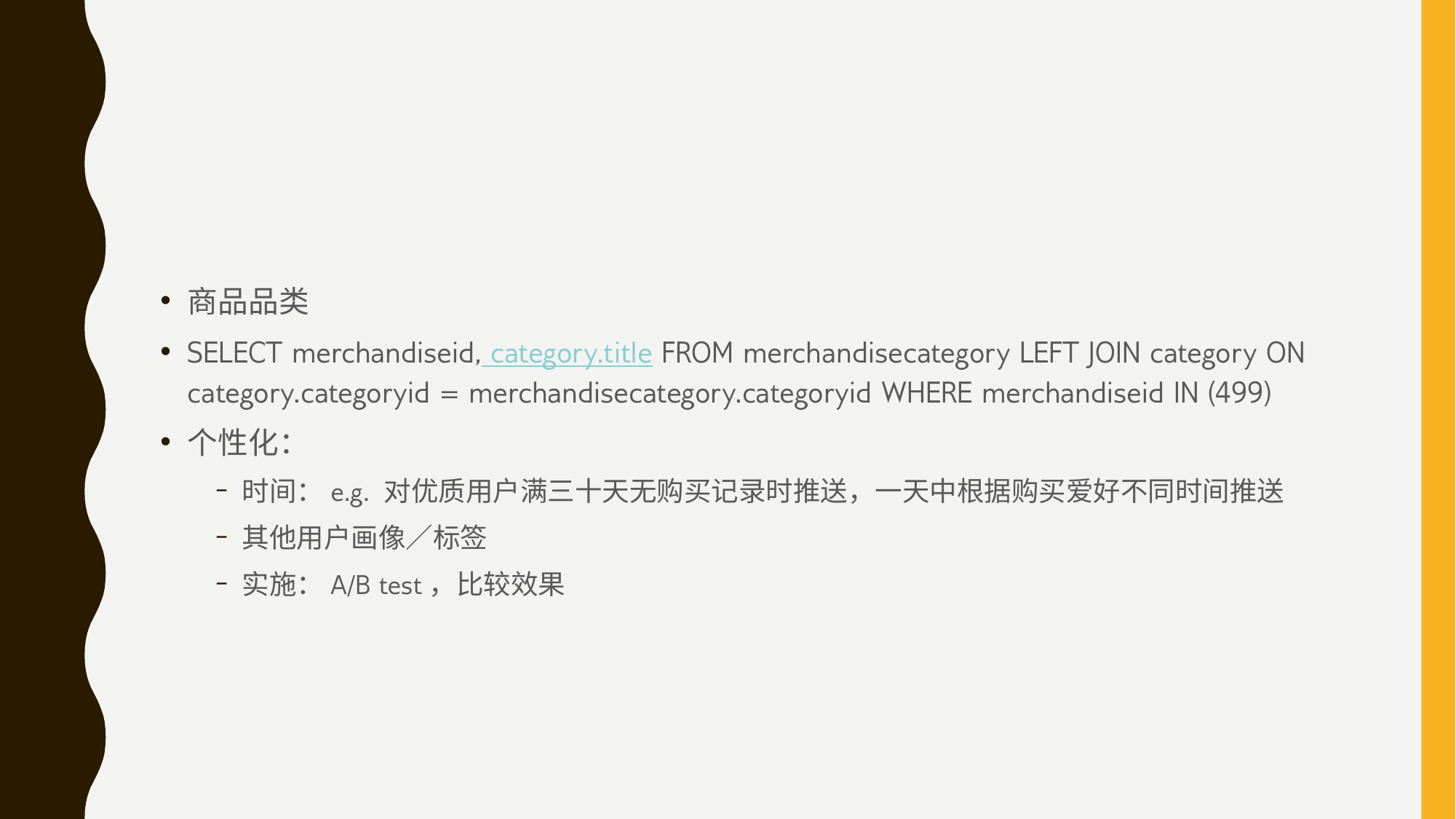

#
商品品类
SELECT merchandiseid, category.title FROM merchandisecategory LEFT JOIN category ON category.categoryid = merchandisecategory.categoryid WHERE merchandiseid IN (499)
个性化：
时间：e.g. 对优质用户满三十天无购买记录时推送，一天中根据购买爱好不同时间推送
其他用户画像／标签
实施：A/B test，比较效果